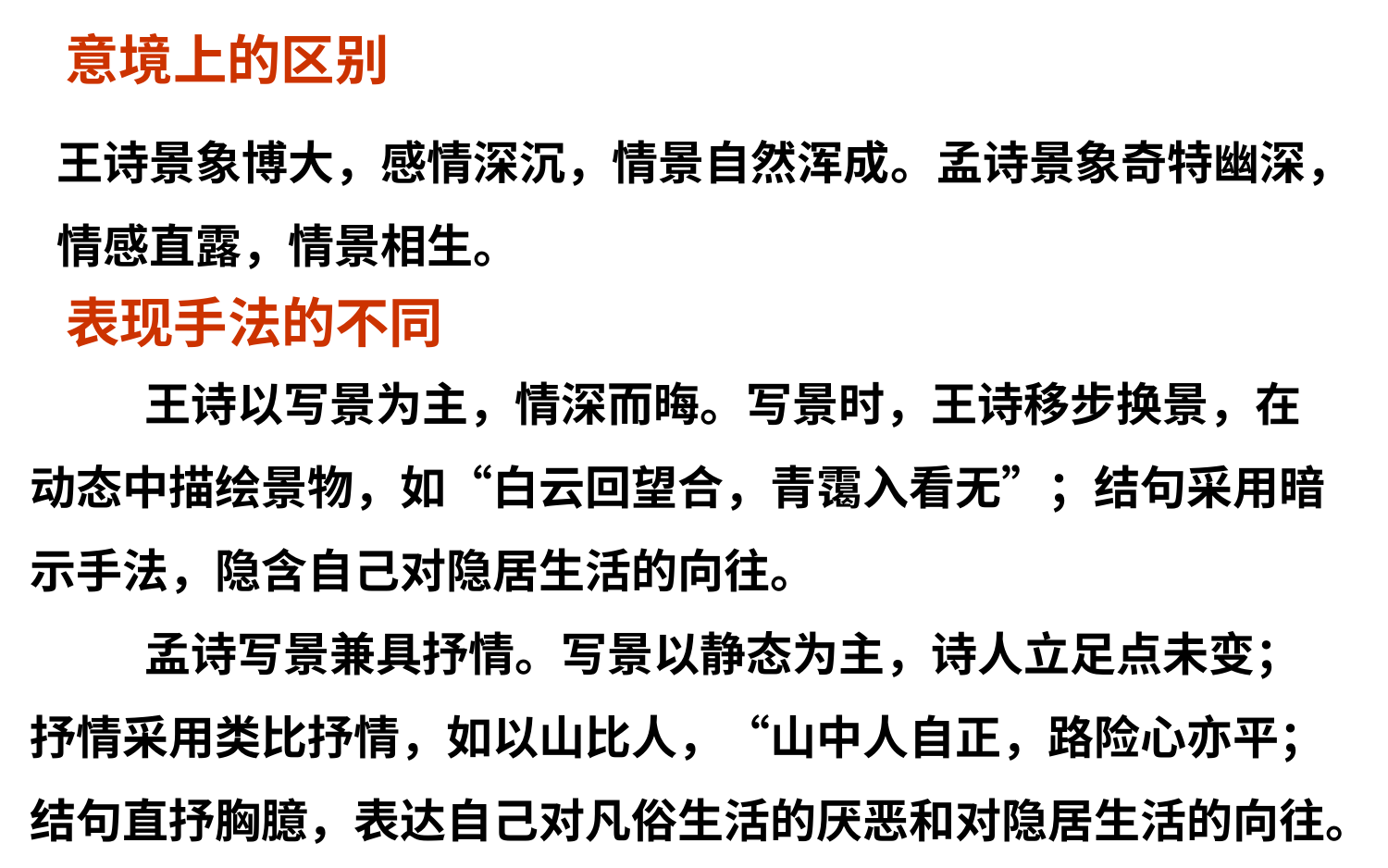

意境上的区别
王诗景象博大，感情深沉，情景自然浑成。孟诗景象奇特幽深，情感直露，情景相生。
表现手法的不同
          王诗以写景为主，情深而晦。写景时，王诗移步换景，在动态中描绘景物，如“白云回望合，青霭入看无”；结句采用暗示手法，隐含自己对隐居生活的向往。
          孟诗写景兼具抒情。写景以静态为主，诗人立足点未变；抒情采用类比抒情，如以山比人，“山中人自正，路险心亦平；结句直抒胸臆，表达自己对凡俗生活的厌恶和对隐居生活的向往。